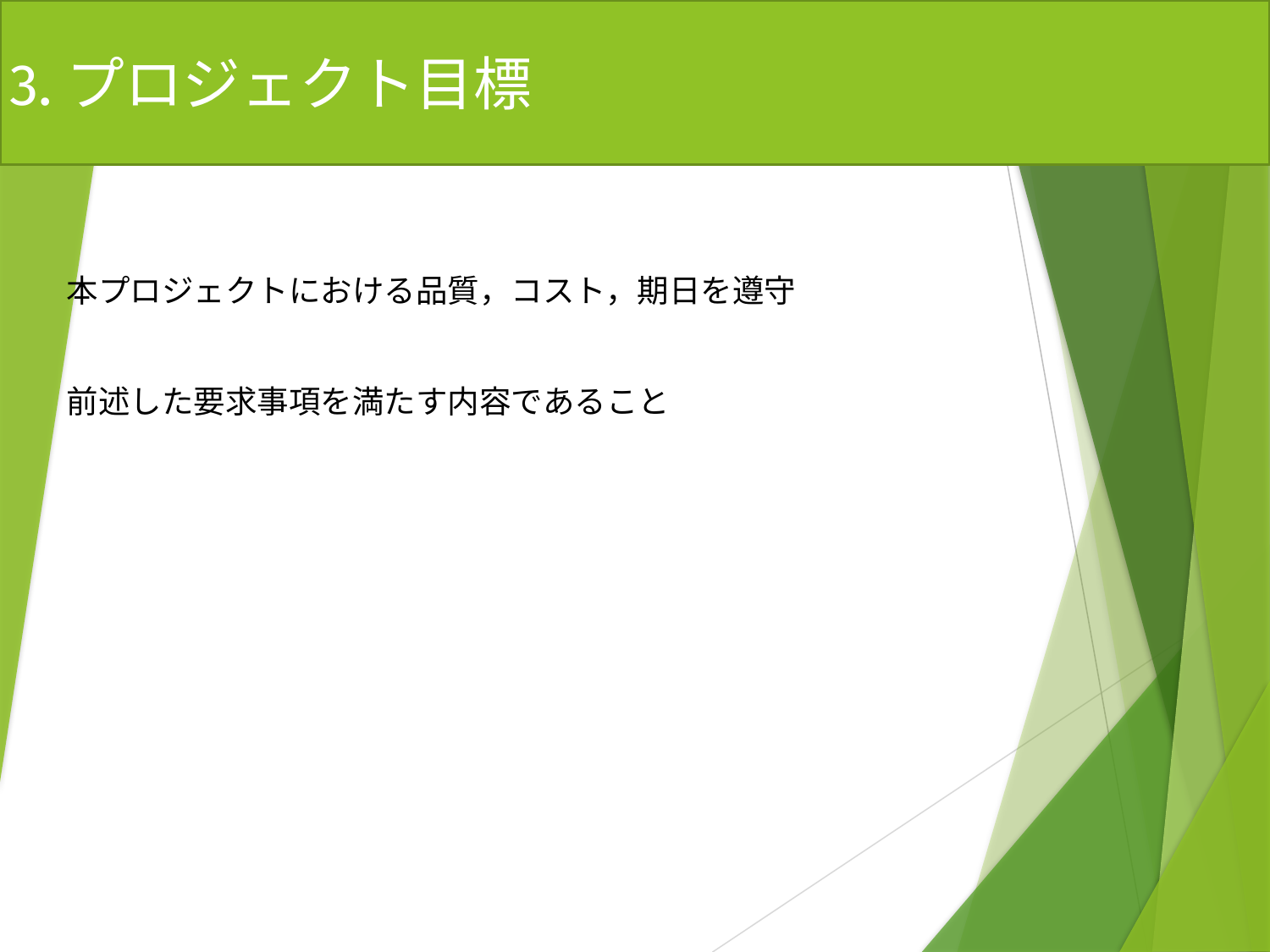

3.プロジェクト目標
本プロジェクトにおける品質，コスト，期日を遵守

前述した要求事項を満たす内容であること